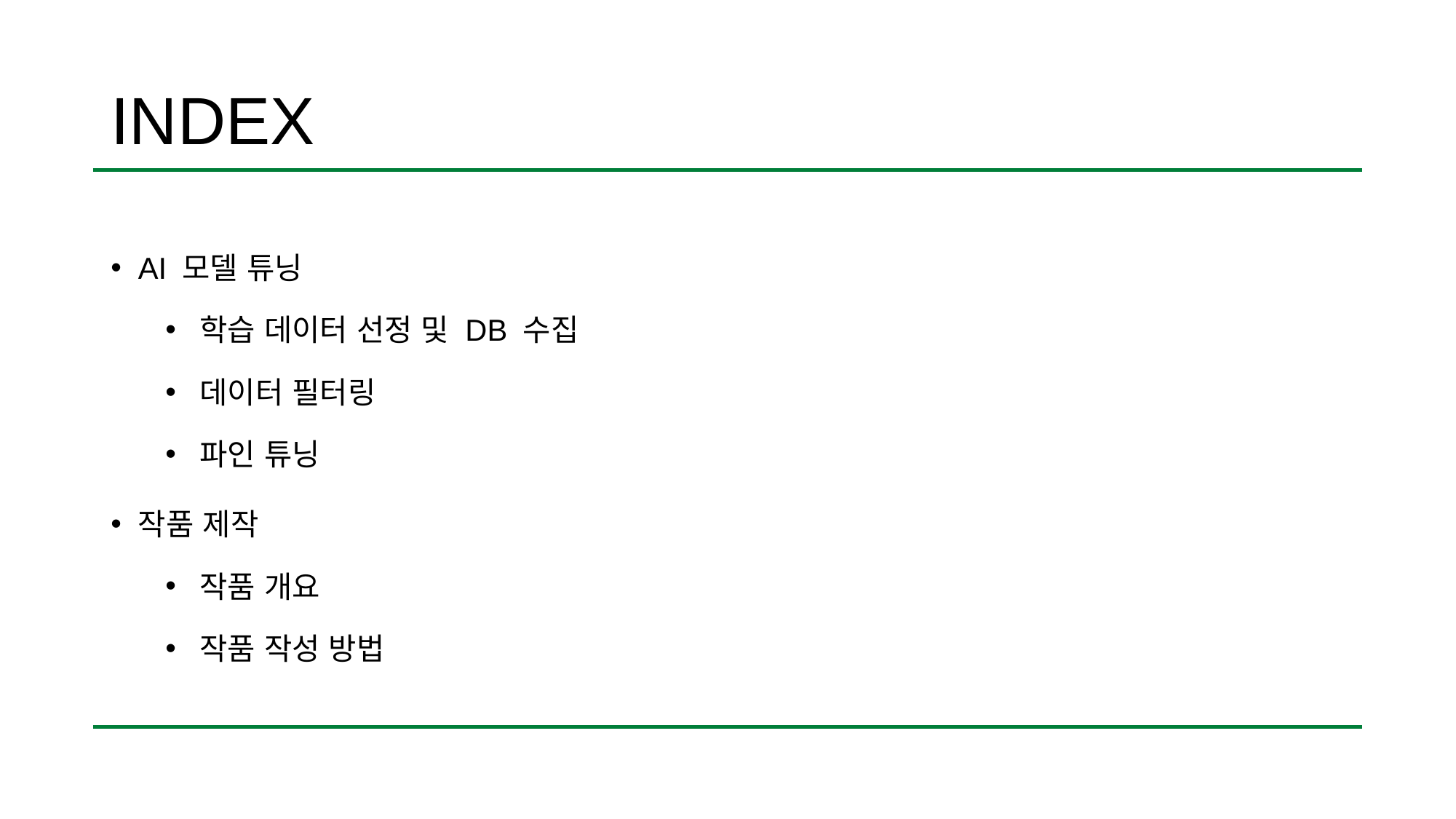

# INDEX
AI 모델 튜닝
학습 데이터 선정 및 DB 수집
데이터 필터링
파인 튜닝
작품 제작
작품 개요
작품 작성 방법